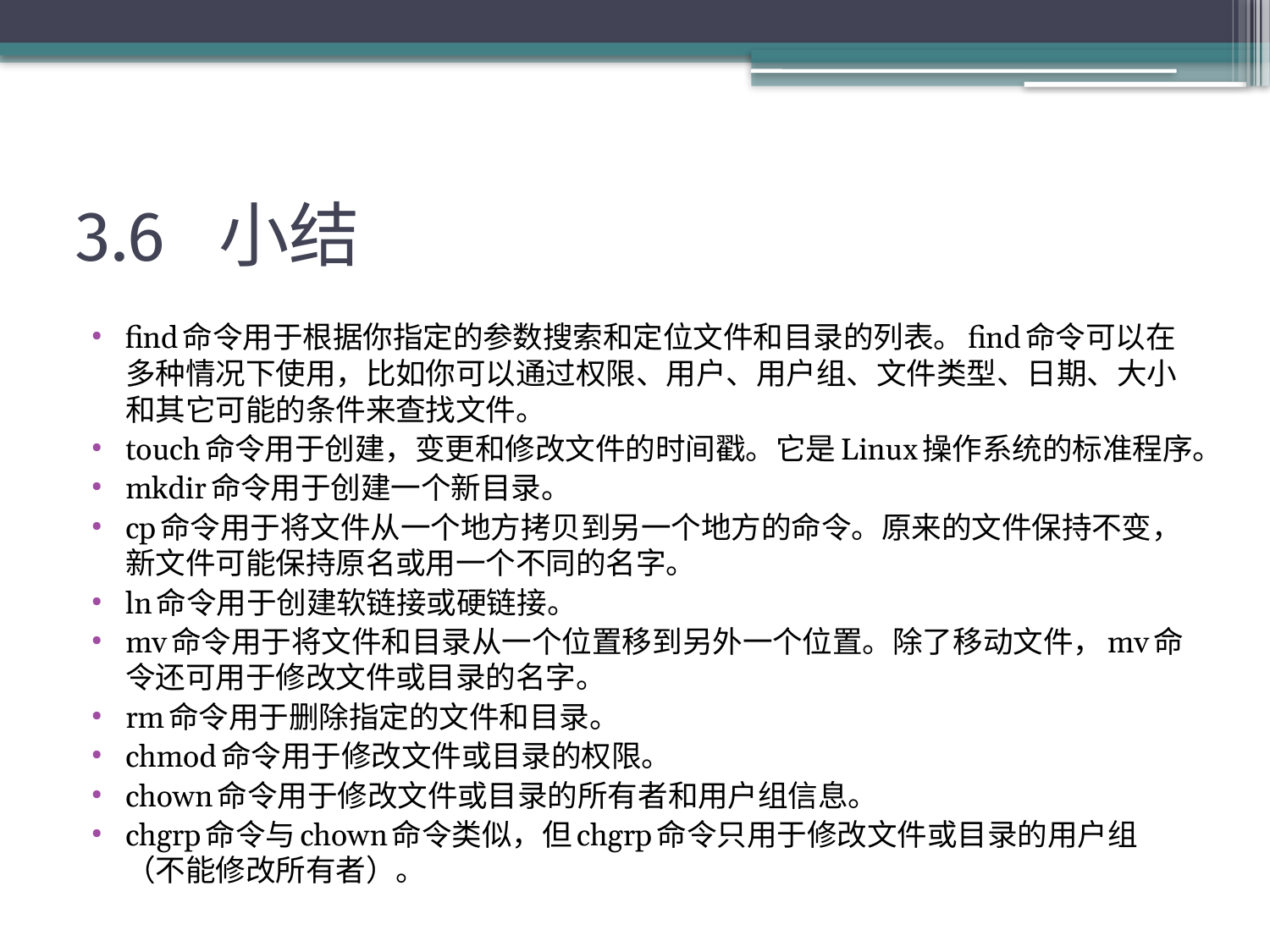

# 3.6  小结
find命令用于根据你指定的参数搜索和定位文件和目录的列表。find命令可以在多种情况下使用，比如你可以通过权限、用户、用户组、文件类型、日期、大小和其它可能的条件来查找文件。
touch命令用于创建，变更和修改文件的时间戳。它是Linux操作系统的标准程序。
mkdir命令用于创建一个新目录。
cp命令用于将文件从一个地方拷贝到另一个地方的命令。原来的文件保持不变，新文件可能保持原名或用一个不同的名字。
ln命令用于创建软链接或硬链接。
mv命令用于将文件和目录从一个位置移到另外一个位置。除了移动文件，mv命令还可用于修改文件或目录的名字。
rm命令用于删除指定的文件和目录。
chmod命令用于修改文件或目录的权限。
chown命令用于修改文件或目录的所有者和用户组信息。
chgrp命令与chown命令类似，但chgrp命令只用于修改文件或目录的用户组（不能修改所有者）。